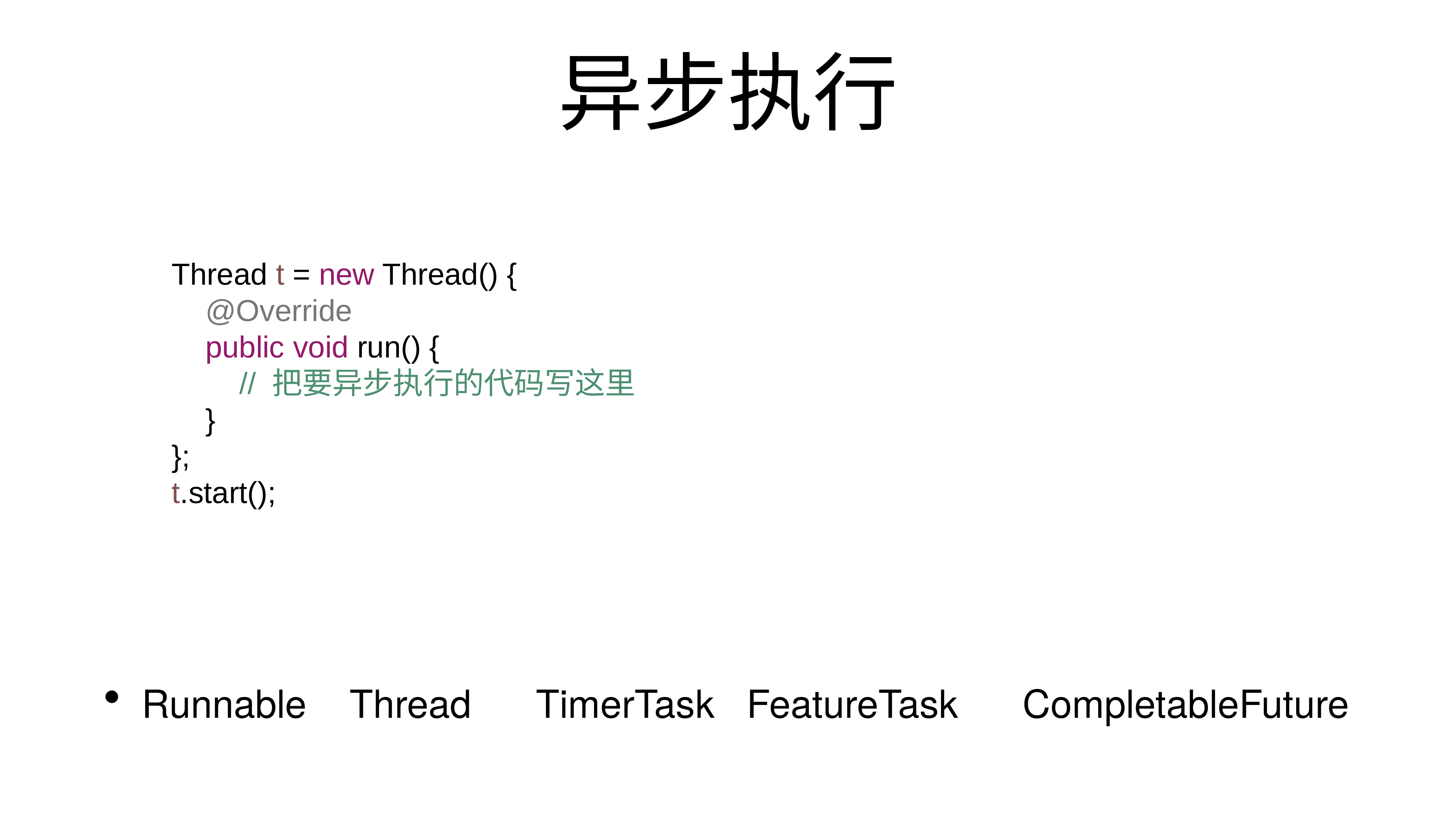

# 异步执行
        Thread t = new Thread() {
            @Override
            public void run() {
                // 把要异步执行的代码写这里
            }
        };
        t.start();
Runnable    Thread      TimerTask   FeatureTask      CompletableFuture